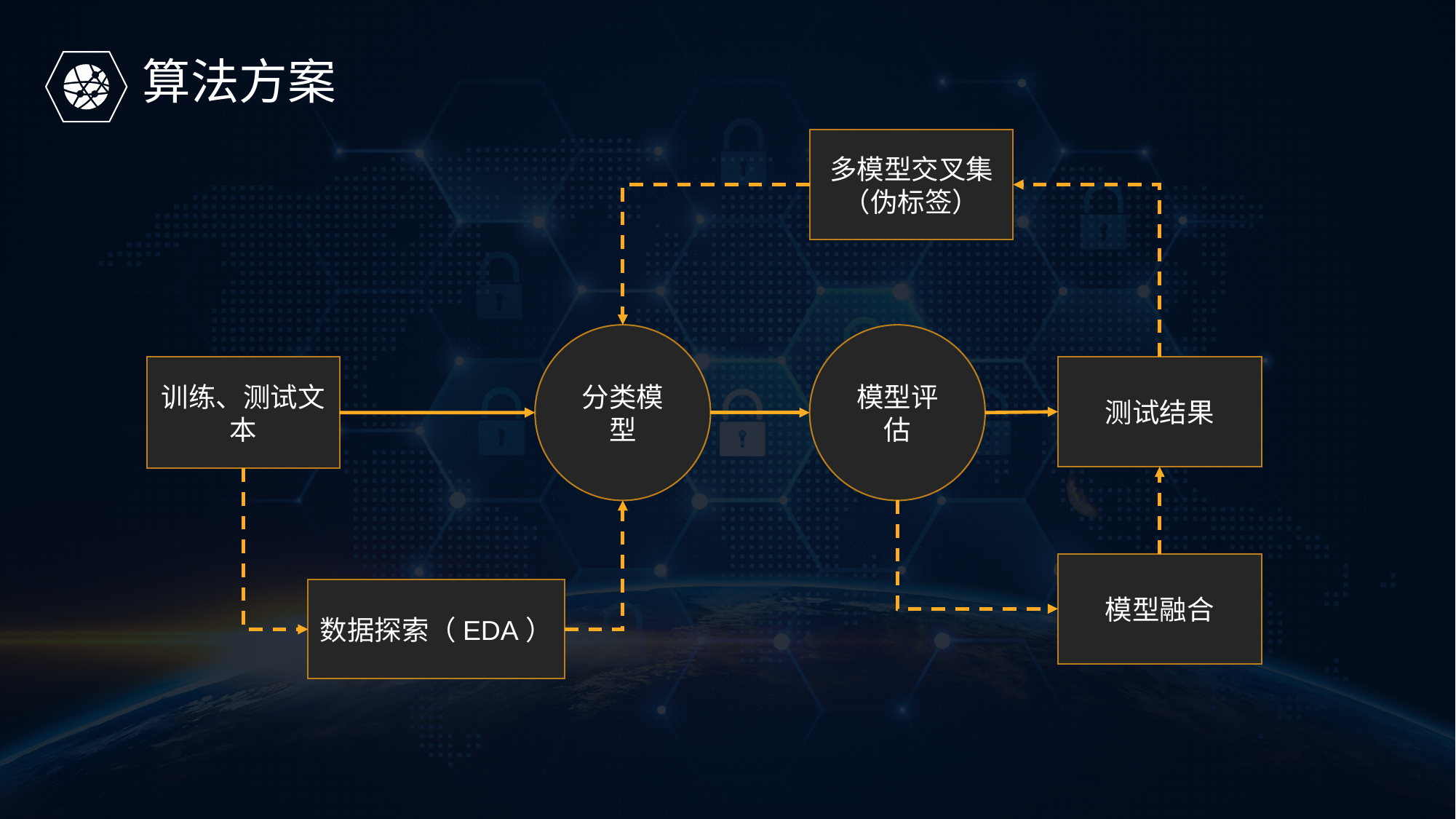

算法方案

多模型交叉集（伪标签）
分类模型
模型评估
测试结果
训练、测试文本
模型融合
数据探索（EDA）